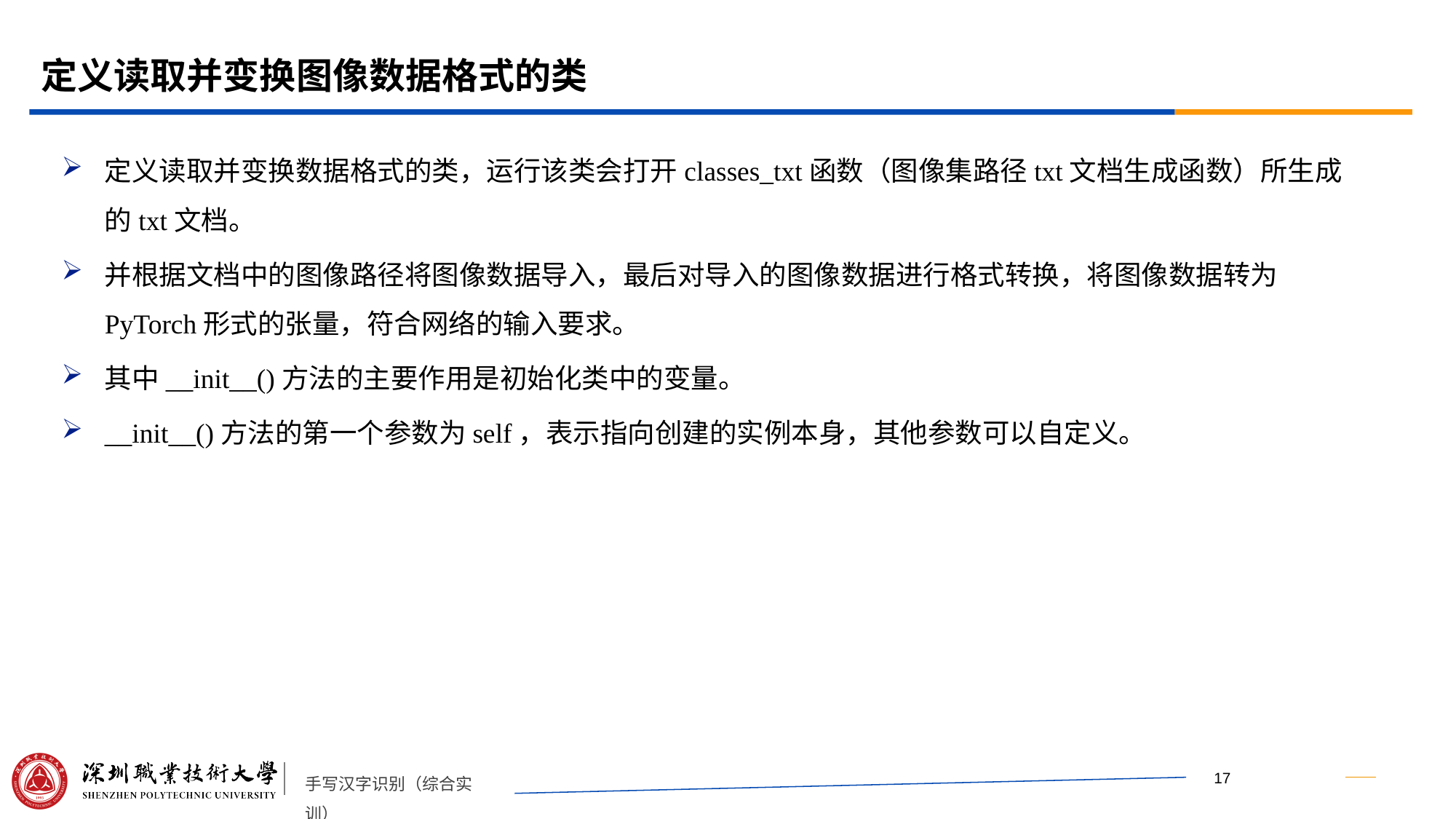

# 定义读取并变换图像数据格式的类
定义读取并变换数据格式的类，运行该类会打开classes_txt函数（图像集路径txt文档生成函数）所生成的txt文档。
并根据文档中的图像路径将图像数据导入，最后对导入的图像数据进行格式转换，将图像数据转为PyTorch形式的张量，符合网络的输入要求。
其中__init__()方法的主要作用是初始化类中的变量。
__init__()方法的第一个参数为self，表示指向创建的实例本身，其他参数可以自定义。